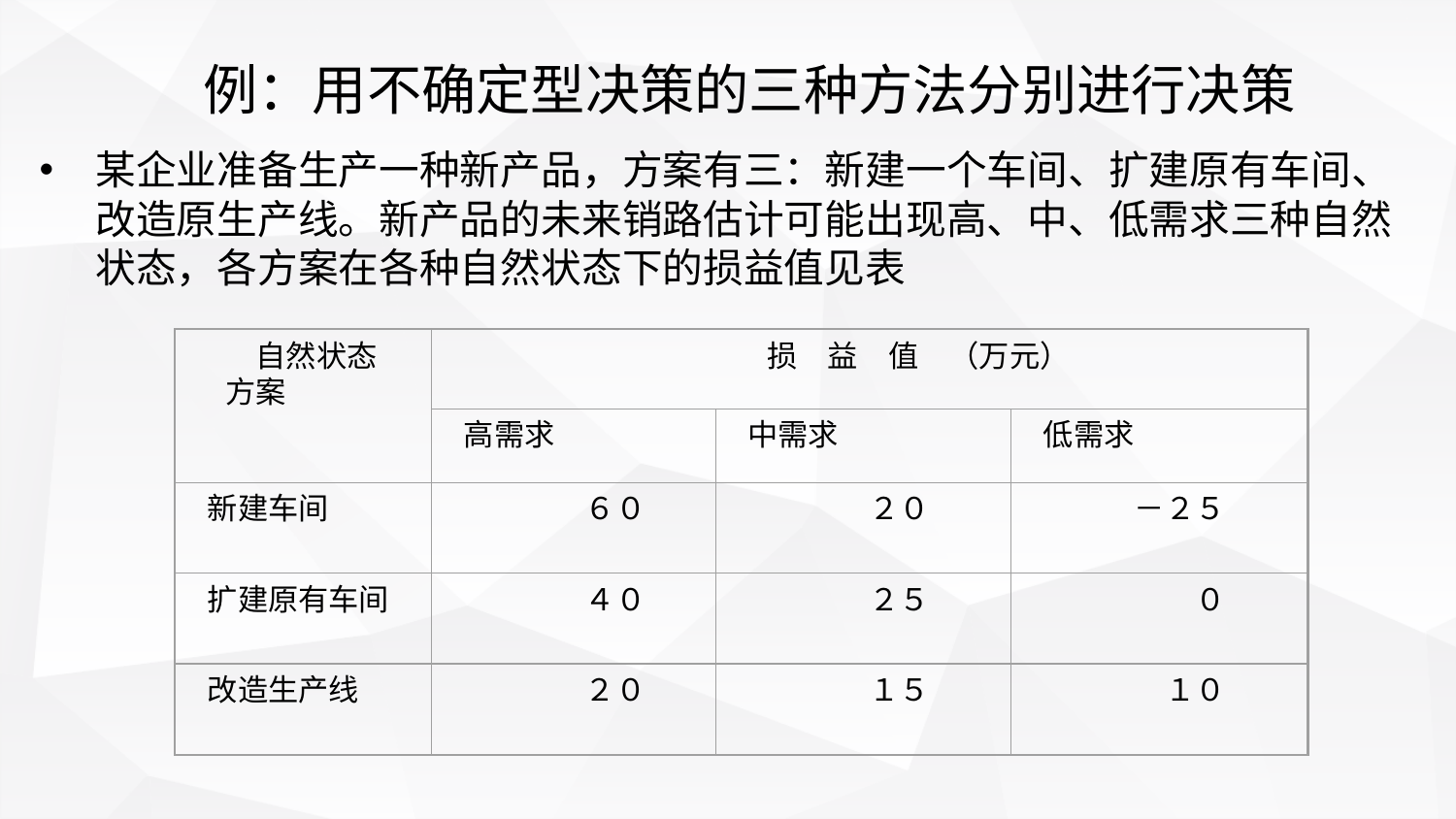

# 例：用不确定型决策的三种方法分别进行决策
某企业准备生产一种新产品，方案有三：新建一个车间、扩建原有车间、改造原生产线。新产品的未来销路估计可能出现高、中、低需求三种自然状态，各方案在各种自然状态下的损益值见表

　自然状态
方案

　　　　　　　　　　损　益　值　（万元）

高需求

中需求

低需求

新建车间

　　　　６０

　　　　２０

　　　－２５

扩建原有车间

　　　　４０

　　　　２５

　　　　　０

改造生产线

　　　　２０

　　　　１５

　　　　１０

47